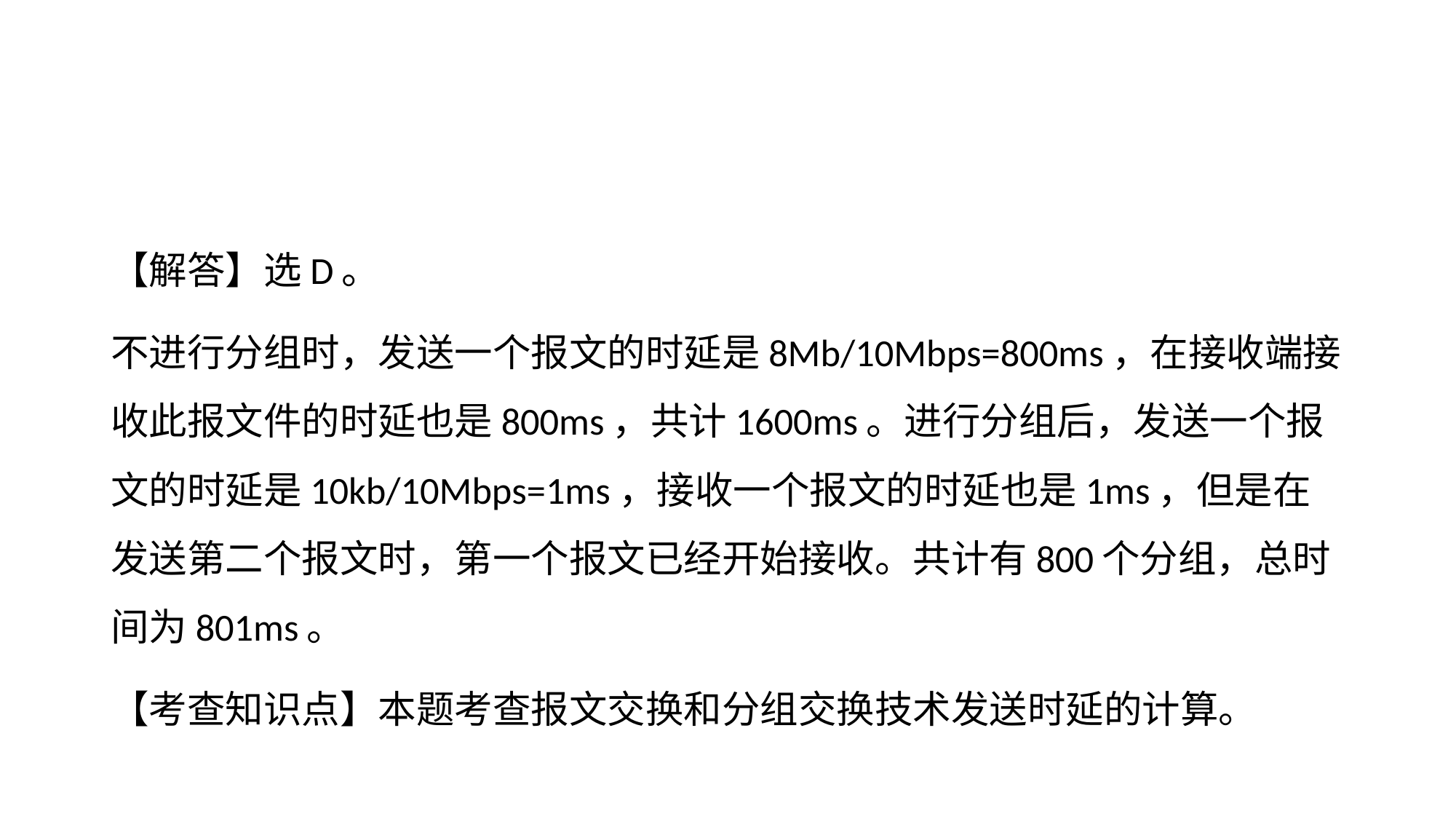

#
【解答】选D。
不进行分组时，发送一个报文的时延是8Mb/10Mbps=800ms，在接收端接收此报文件的时延也是800ms，共计1600ms。进行分组后，发送一个报文的时延是10kb/10Mbps=1ms，接收一个报文的时延也是1ms，但是在发送第二个报文时，第一个报文已经开始接收。共计有800个分组，总时间为801ms。
【考查知识点】本题考查报文交换和分组交换技术发送时延的计算。